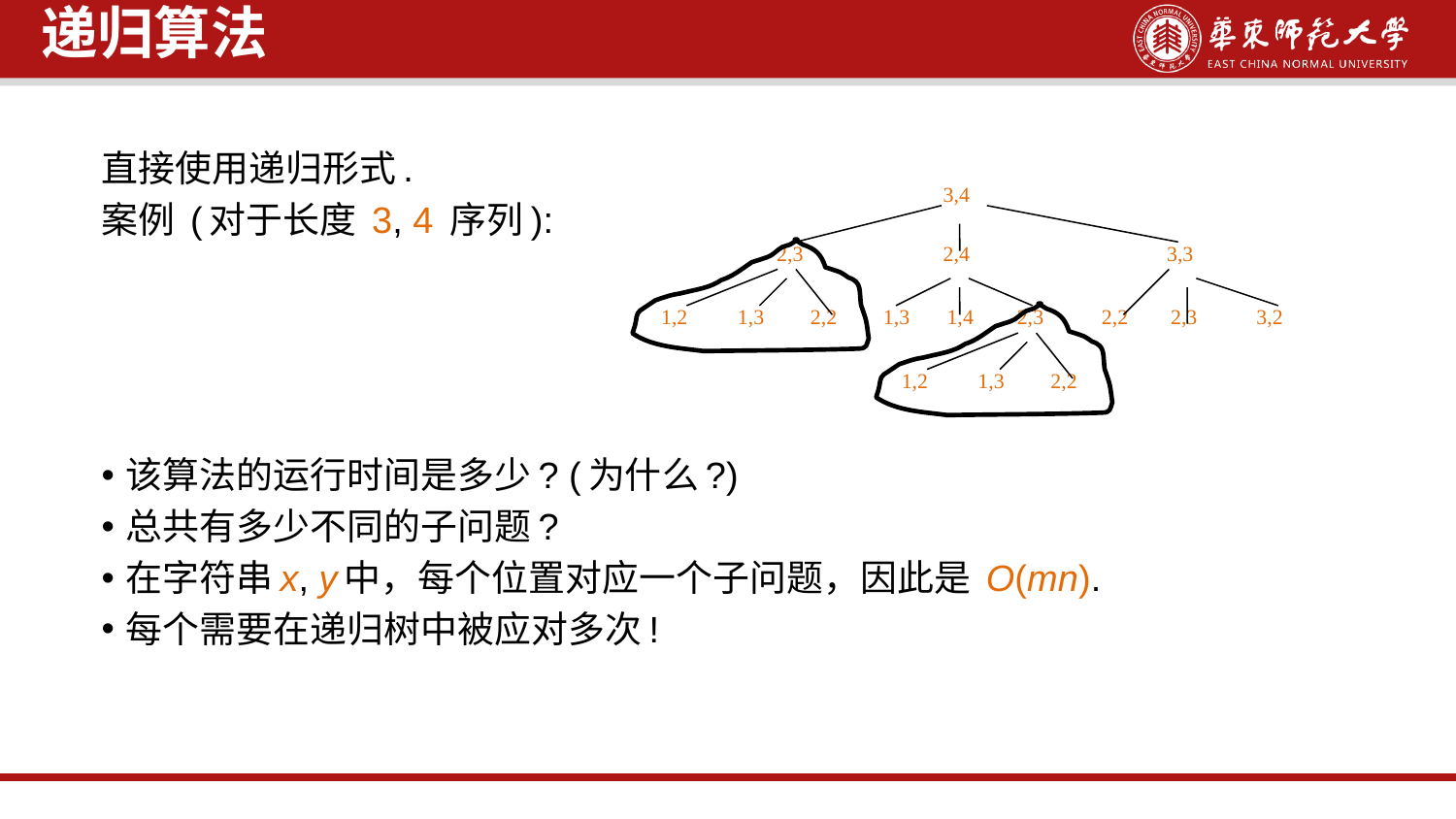

递归算法
直接使用递归形式.
案例 (对于长度 3, 4 序列):

该算法的运行时间是多少? (为什么?)
总共有多少不同的子问题?
在字符串x, y中，每个位置对应一个子问题，因此是 O(mn).
每个需要在递归树中被应对多次!
3,4

2,3
2,4
3,3

1,2
1,3
2,2
1,3
1,4
2,3
2,2
2,3
3,2

1,2
1,3
2,2